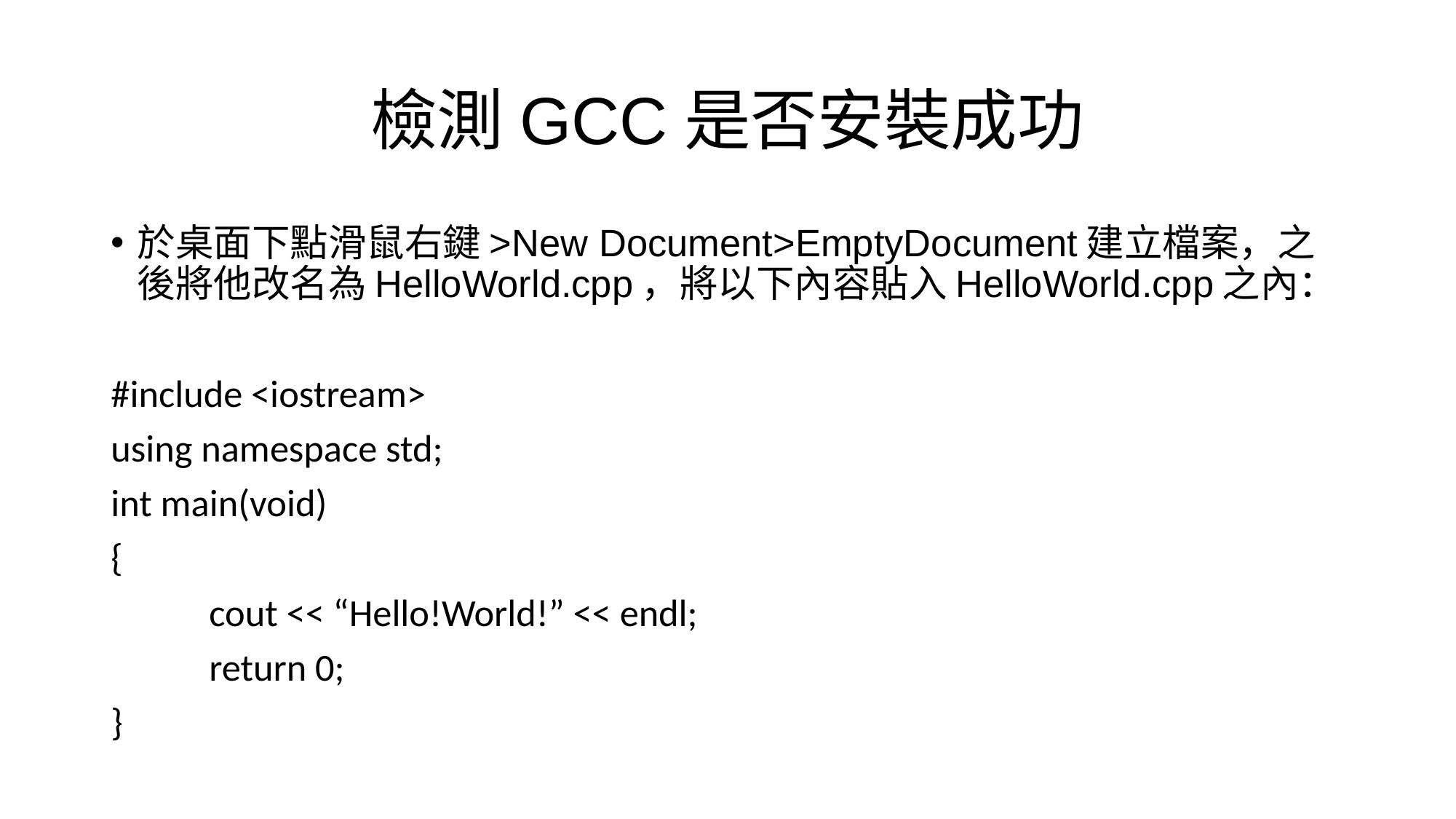

# 檢測GCC是否安裝成功
於桌面下點滑鼠右鍵>New Document>EmptyDocument建立檔案，之後將他改名為HelloWorld.cpp，將以下內容貼入HelloWorld.cpp之內：

#include <iostream>
using namespace std;
int main(void)
{
  	cout << “Hello!World!” << endl;
  	return 0;
}